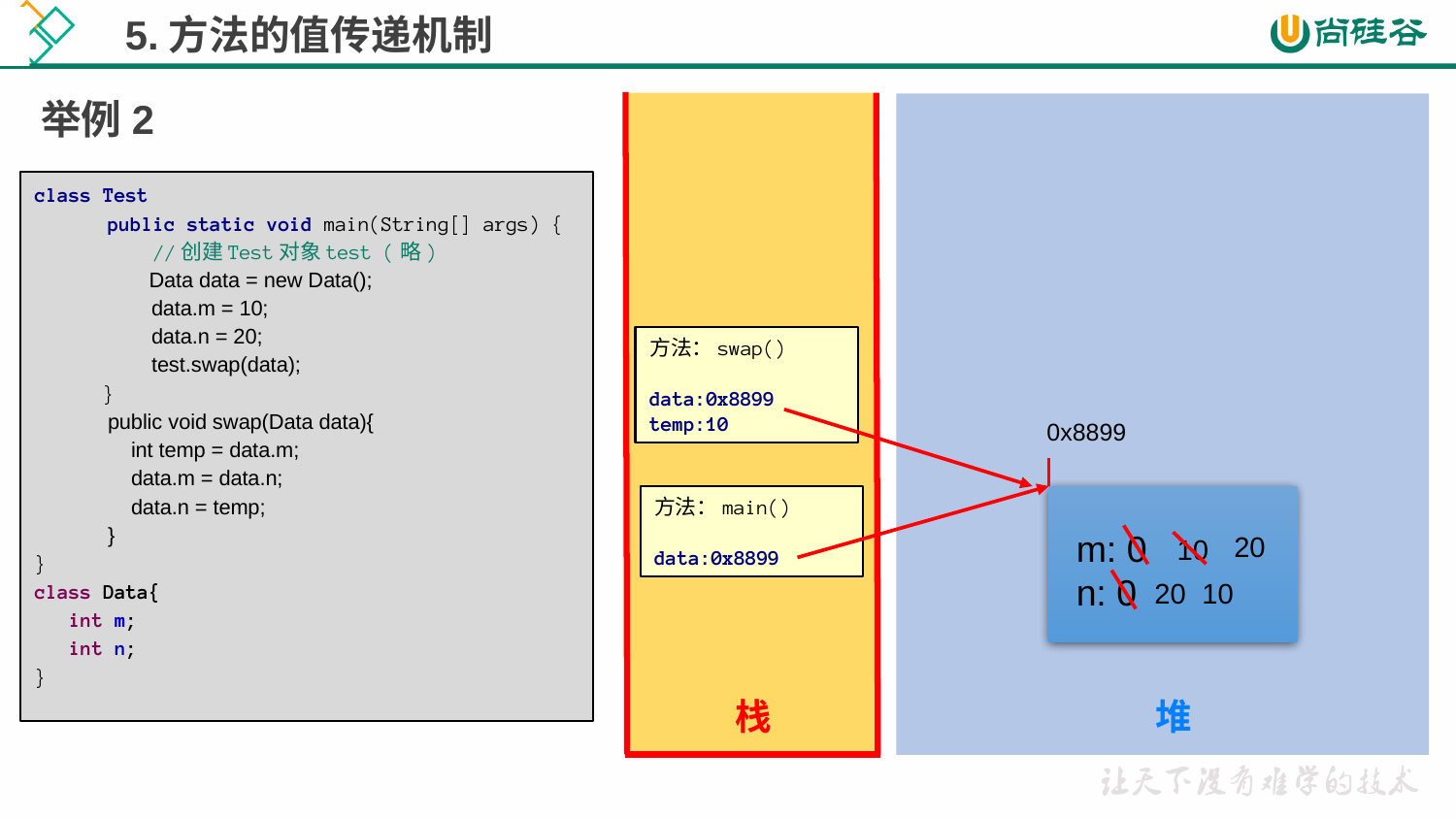

5.方法的值传递机制

举例2

栈

堆
class Test
public static void main(String[] args) {
    //创建Test对象test (略)
          Data data = new Data();
                    data.m = 10;
                    data.n = 20;
                    test.swap(data);
      }
public void swap(Data data){
    int temp = data.m;
    data.m = data.n;
    data.n = temp;
}
}
class Data{
   int m;
   int n;
}

方法：swap()

data:0x8899
temp:10
0x8899
方法：main()

data:0x8899

m: 0
n: 0
20
10
20
10